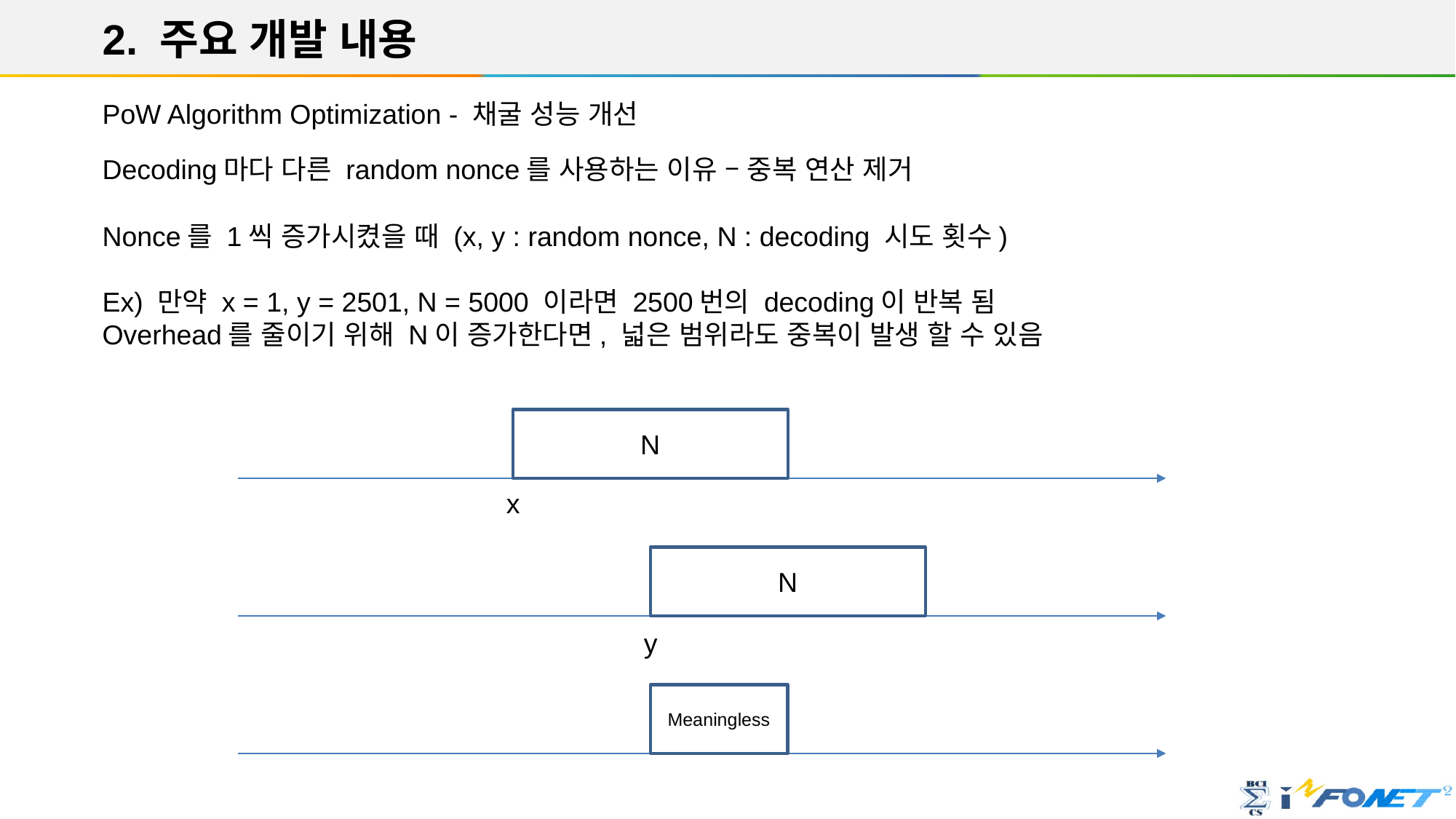

2. 주요 개발 내용
PoW Algorithm Optimization - 채굴 성능 개선

Decoding마다 다른 random nonce를 사용하는 이유 – 중복 연산 제거
Nonce를 1씩 증가시켰을 때 (x, y : random nonce, N : decoding 시도 횟수)
Ex) 만약 x = 1, y = 2501, N = 5000 이라면 2500번의 decoding이 반복 됨
Overhead를 줄이기 위해 N이 증가한다면, 넓은 범위라도 중복이 발생 할 수 있음
N
x
N
y
Meaningless